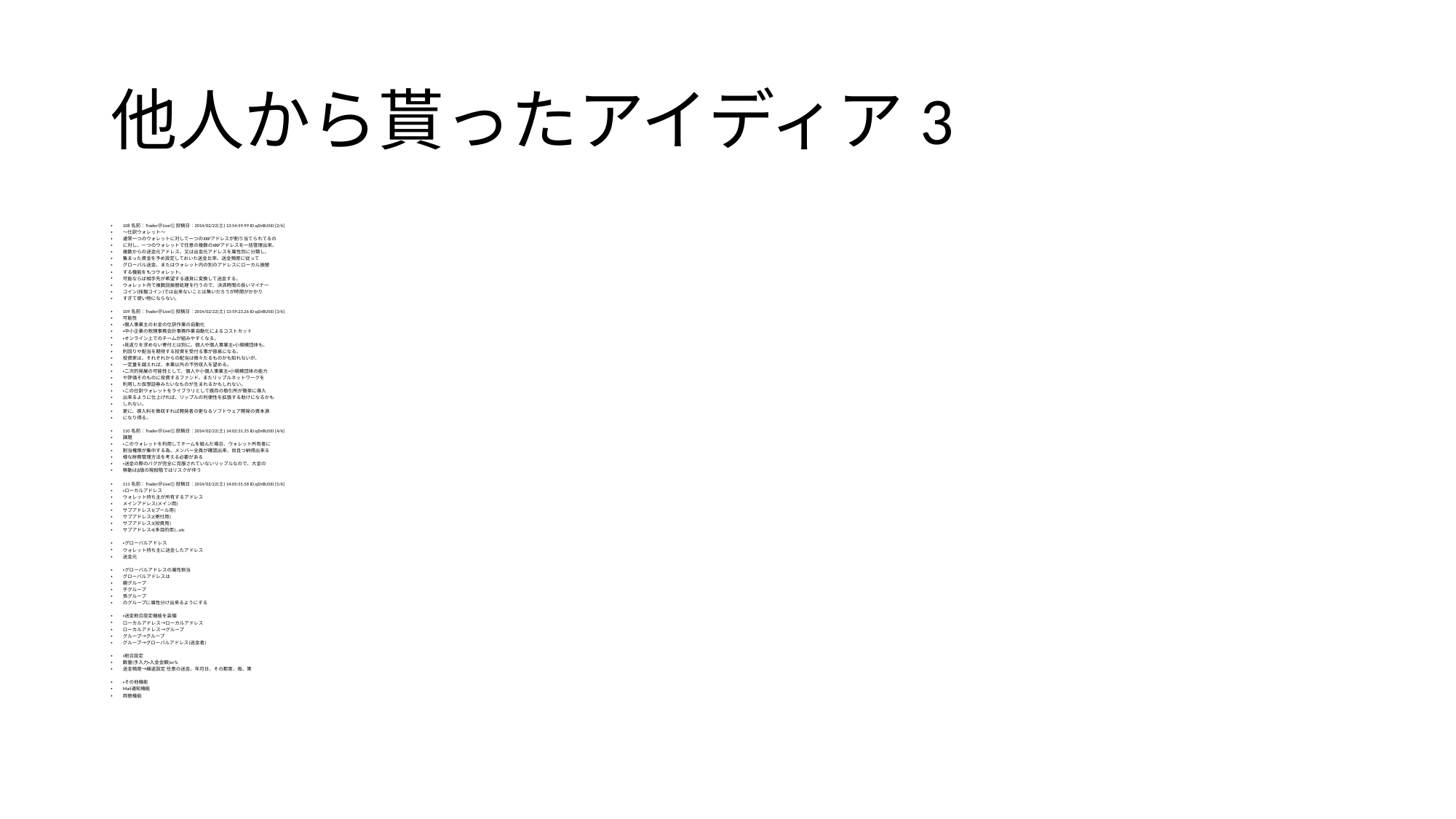

# 他人から貰ったアイディア3
108 名前：Trader＠Live![] 投稿日：2014/02/22(土) 13:54:59.99 ID:qDrBU5EI [2/6]
～仕訳ウォレット～
通常一つのウォレットに対して一つのXRPアドレスが割り当てられてるの
に対し、一つのウォレットで任意の複数のXRPアドレスを一括管理出来、
複数からの送金元アドレス、又は出金元アドレスを属性別に分類し、
集まった資金を予め設定しておいた送金比率、送金頻度に従って
グローバル送金、またはウォレット内の別のアドレスにローカル振替
する機能をもつウォレット。
可能ならば相手先が希望する通貨に変換して送金する。
ウォレット内で複数回振替処理を行うので、決済時間の長いマイナー
コイン(採掘コイン)では出来ないことは無いだろうが時間がかかり
すぎて使い物にならない。

109 名前：Trader＠Live![] 投稿日：2014/02/22(土) 13:59:23.26 ID:qDrBU5EI [3/6]
可能性
・個人事業主のお金の仕訳作業の自動化
・中小企業の税理事務会計事務作業自動化によるコストカット
・オンライン上でのチームが組みやすくなる。
・見返りを求めない寄付とは別に、個人や個人事業主・小規模団体も、
利回りや配当を期待する投資を受付る事が容易になる。
投資家は、それぞれからの配当は微々たるものかも知れないが、
一定量を越えれば、本業以外の不労収入を望める。
・二次的発展の可能性として、個人や小個人事業主・小規模団体の能力
や評価そのものに投資するファンド、またリップルネットワークを
利用した仮想証券みたいなものが生まれるかもしれない。
・この仕訳ウォレットをライブラリとして既存の取引所が簡単に導入
出来るように仕上げれば、リップルの利便性を拡張する助けになるかも
しれない。
更に、導入料を徴収すれば開発者の更なるソフトウェア開発の資本源
になり得る。

110 名前：Trader＠Live![] 投稿日：2014/02/22(土) 14:02:31.35 ID:qDrBU5EI [4/6]
課題
・このウォレットを利用してチームを組んだ場合、ウォレット所有者に
割当権限が集中する為、メンバー全員が確認出来、尚且つ納得出来る
様な財務管理方法を考える必要がある
・送金の際のバグが完全に克服されていないリップルなので、大金の
移動はβ版の現段階ではリスクが伴う

111 名前：Trader＠Live![] 投稿日：2014/02/22(土) 14:05:55.58 ID:qDrBU5EI [5/6]
・ローカルアドレス
ウォレット持ち主が所有するアドレス
メインアドレス(メイン用)
サブアドレス1(プール用)
サブアドレス2(寄付用)
サブアドレス3(投資用)
サブアドレス4(多目的用)…etc

・グローバルアドレス
ウォレット持ち主に送金したアドレス
送金元

・グローバルアドレスの属性割当
グローバルアドレスは
親グループ
子グループ
孫グループ
のグループに属性分け出来るようにする

・送金割合設定機能を装備
ローカルアドレス→ローカルアドレス
ローカルアドレス→グループ
グループ→グループ
グループ→グローバルアドレス(送金者)

・割合設定
数量(手入力・入金金額)or%
送金頻度→繰返設定 任意の送金、年月日、その都度、毎、第

・その他機能
Mail通知機能
両替機能